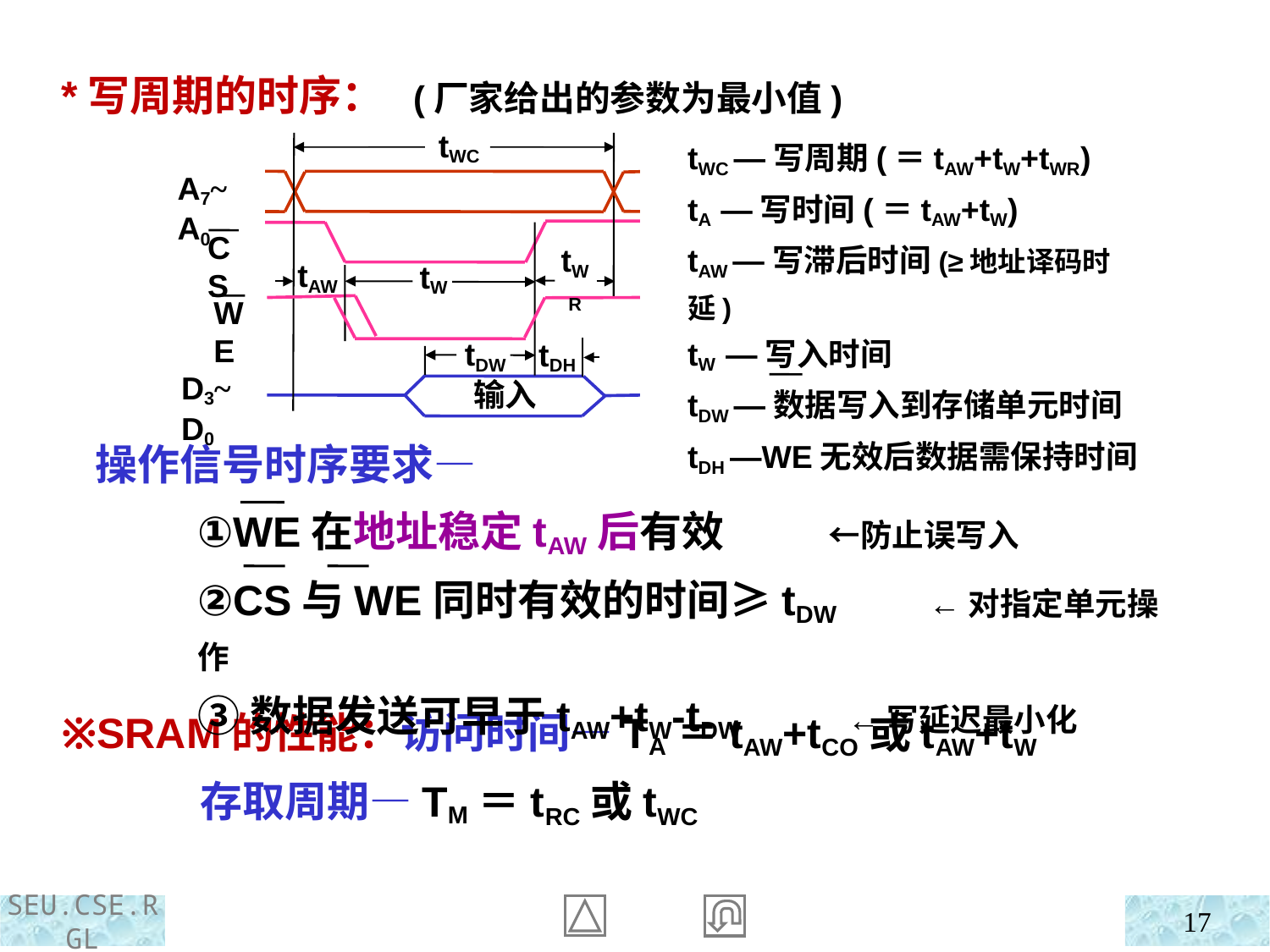

*写周期的时序：  (厂家给出的参数为最小值)
tWC —写周期(＝tAW+tW+tWR)
tA  —写时间(＝tAW+tW)
tAW —写滞后时间(≥地址译码时延)
tW  —写入时间
tDW —数据写入到存储单元时间
tDH —WE无效后数据需保持时间

tWC

A7~A0

CS

tAW
tW
tWR

WE

tDW

tDH

D3~D0

输入

     操作信号时序要求—
①WE在地址稳定tAW后有效           ←防止误写入
②CS与WE同时有效的时间≥tDW      ←对指定单元操作
③数据发送可早于tAW+tW-tDW         ←写延迟最小化

  ※SRAM的性能：访问时间—TA＝tAW+tCO或tAW+tW
                存取周期—TM＝tRC或tWC

17